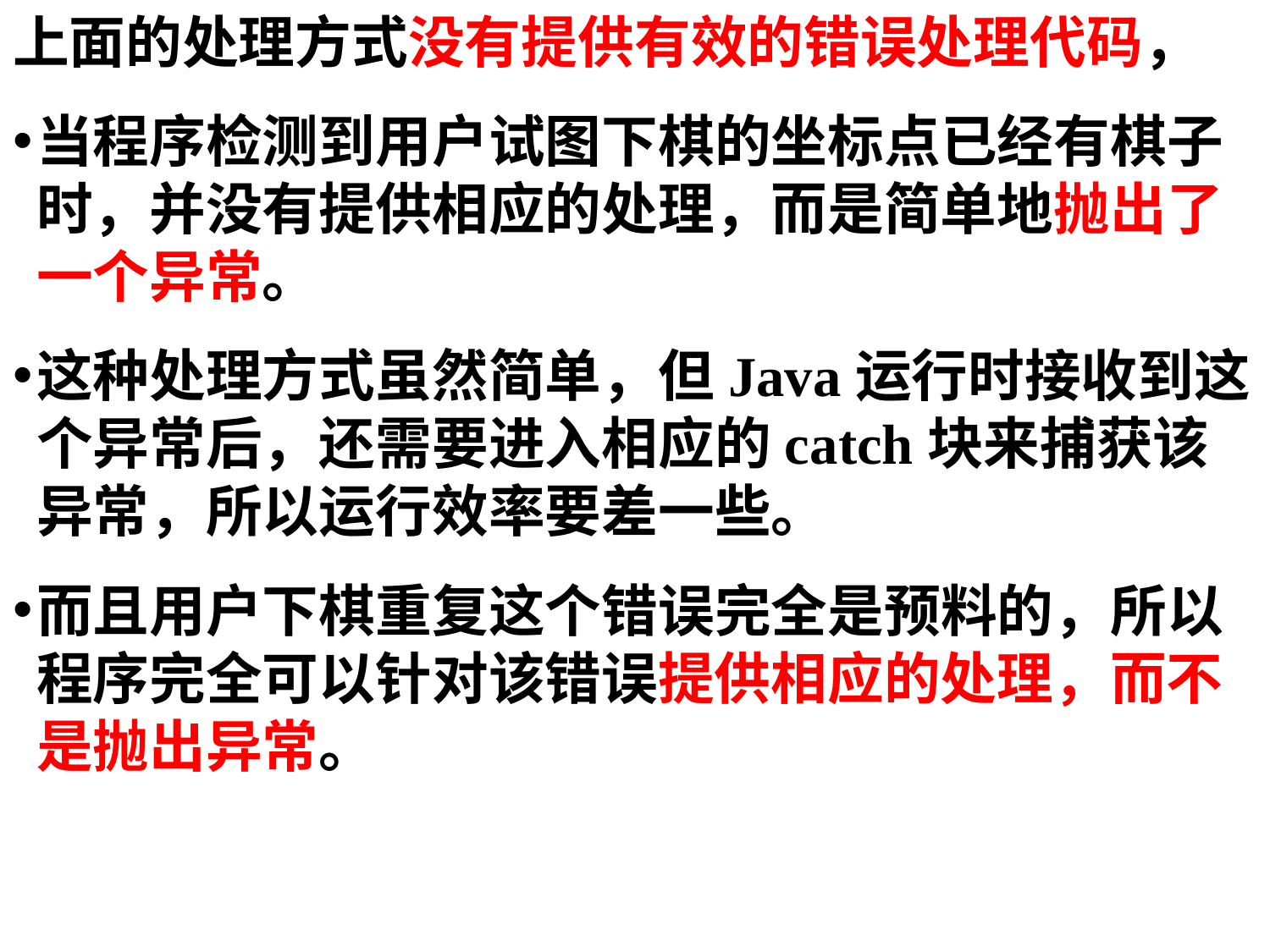

上面的处理方式没有提供有效的错误处理代码，
当程序检测到用户试图下棋的坐标点已经有棋子 时，并没有提供相应的处理，而是简单地抛出了一个异常。
这种处理方式虽然简单，但Java运行时接收到这个异常后，还需要进入相应的catch块来捕获该异常，所以运行效率要差一些。
而且用户下棋重复这个错误完全是预料的，所以程序完全可以针对该错误提供相应的处理，而不是抛出异常。